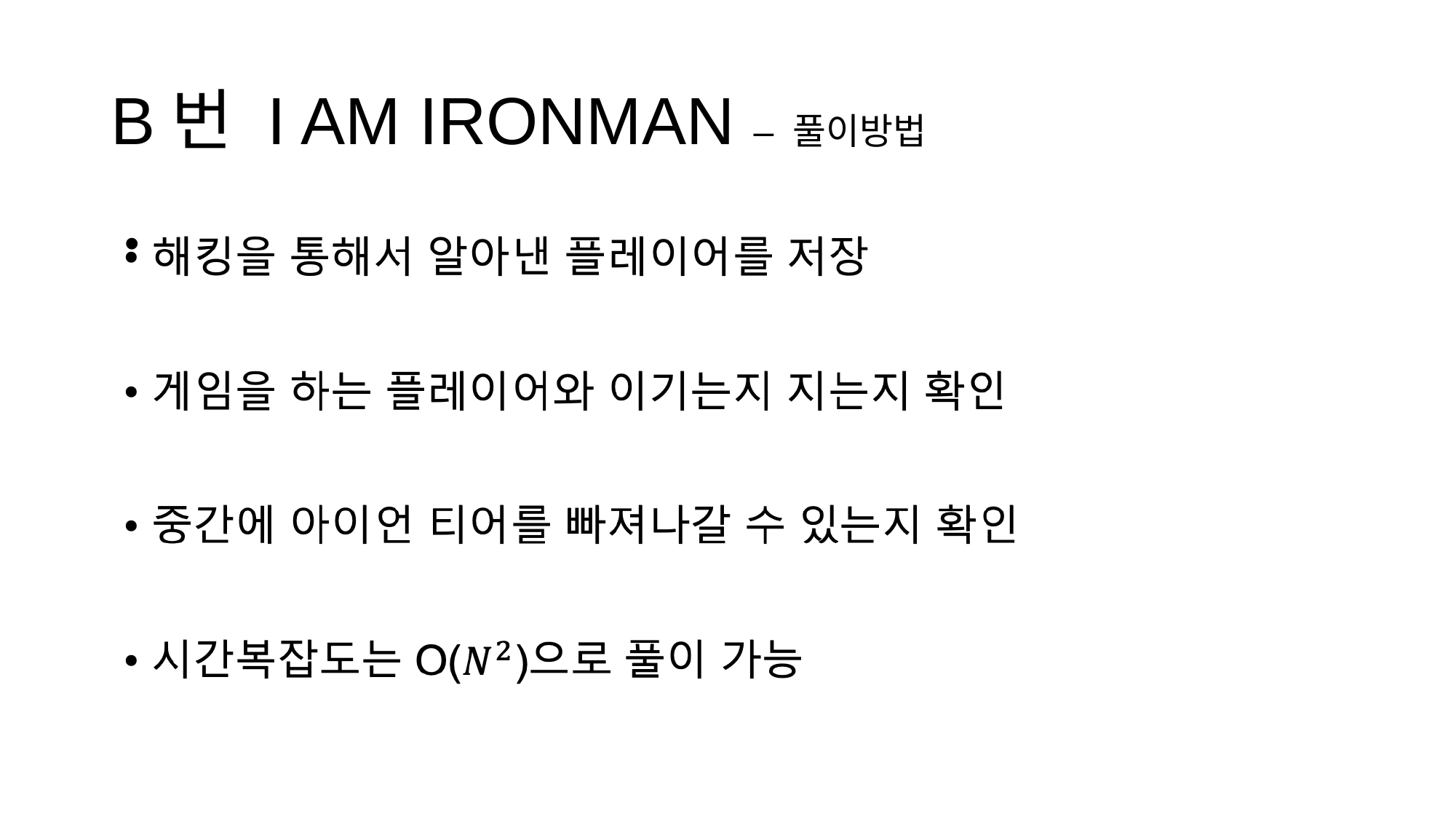

# B번 I AM IRONMAN – 풀이방법